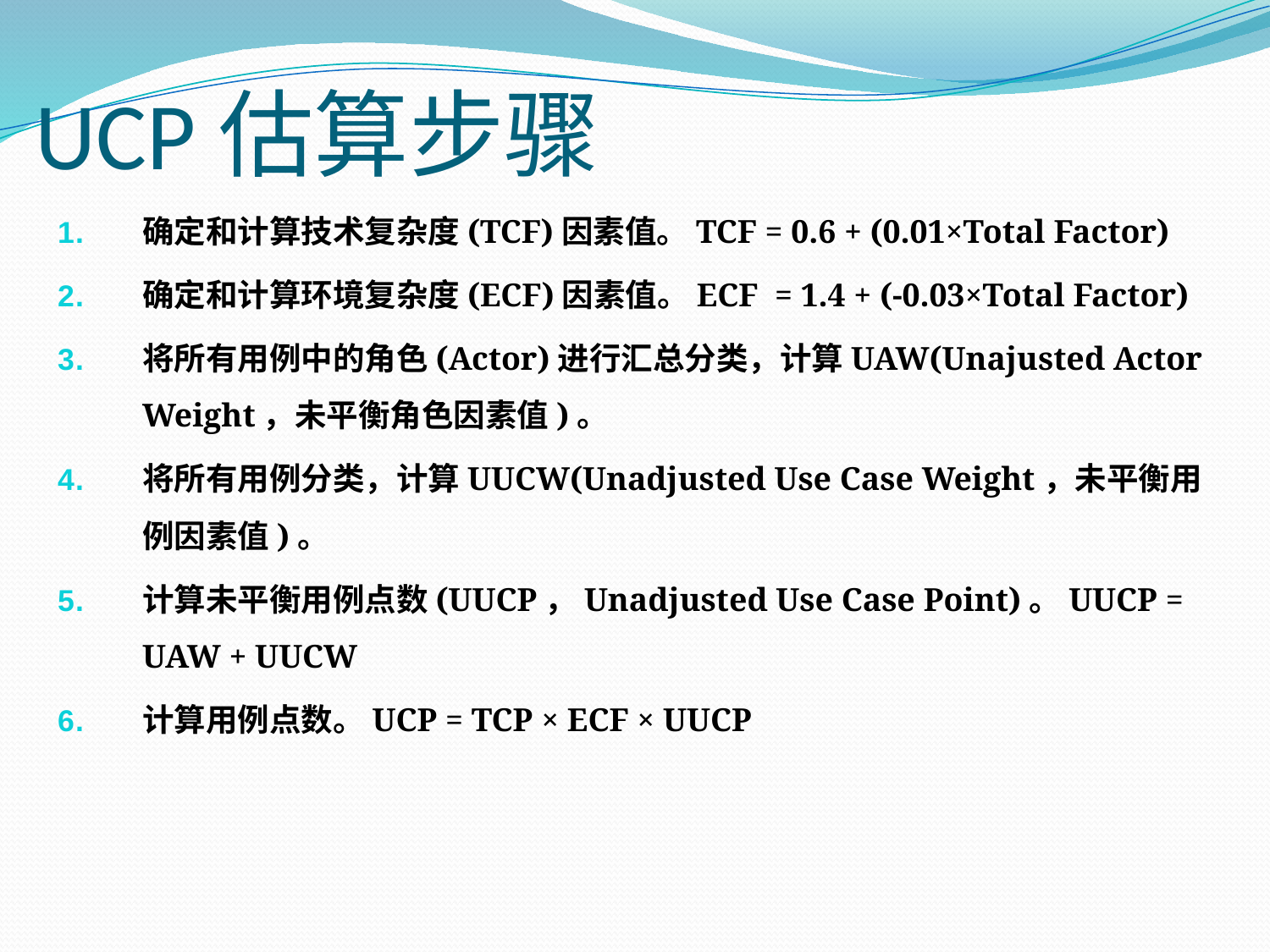

# UCP估算步骤
确定和计算技术复杂度(TCF)因素值。TCF = 0.6 + (0.01×Total Factor)
确定和计算环境复杂度(ECF)因素值。ECF  = 1.4 + (-0.03×Total Factor)
将所有用例中的角色(Actor)进行汇总分类，计算UAW(Unajusted Actor Weight，未平衡角色因素值)。
将所有用例分类，计算UUCW(Unadjusted Use Case Weight，未平衡用例因素值)。
计算未平衡用例点数(UUCP，Unadjusted Use Case Point)。UUCP = UAW + UUCW
计算用例点数。UCP = TCP × ECF × UUCP